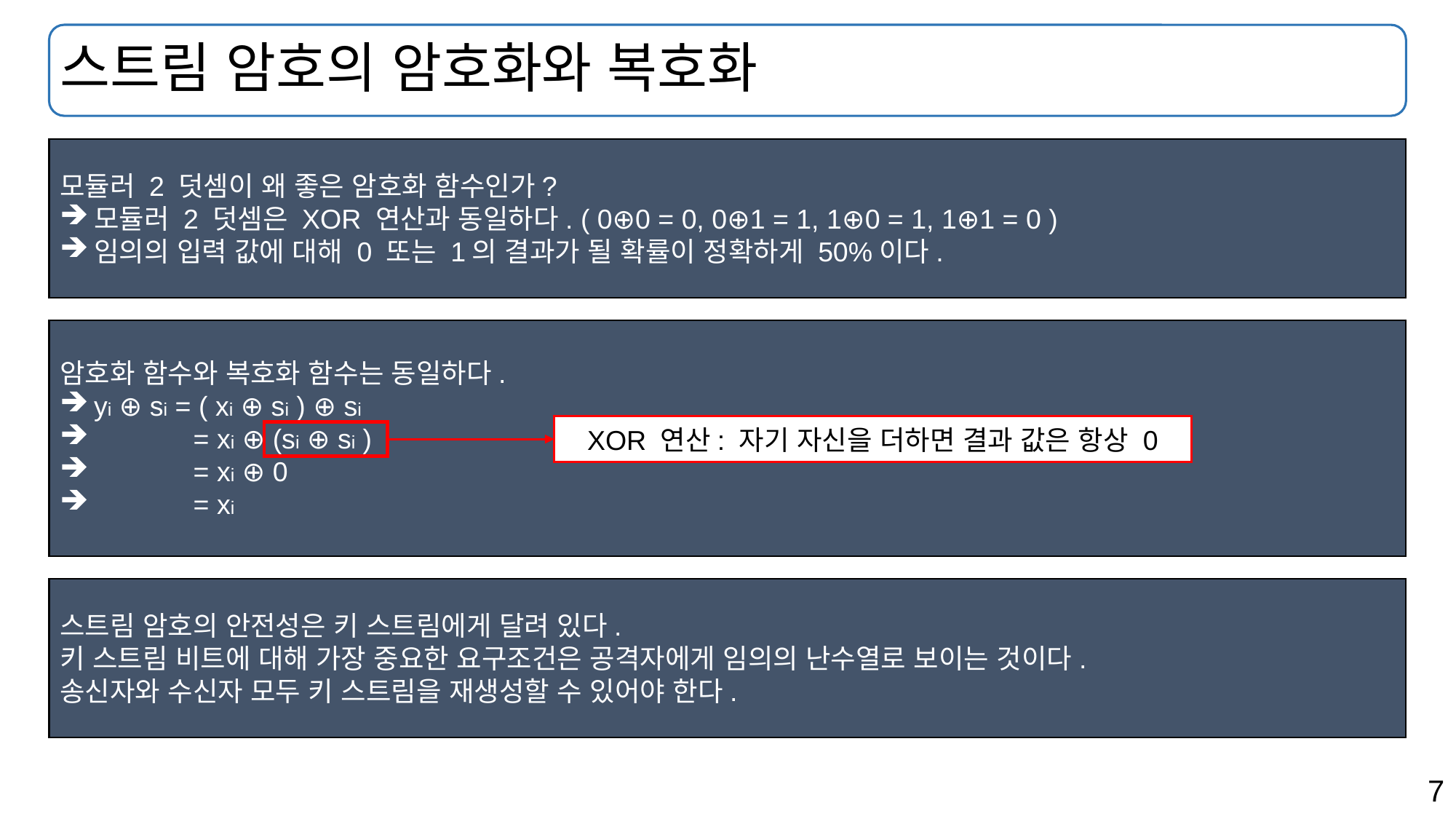

# 스트림 암호의 암호화와 복호화
모듈러 2 덧셈이 왜 좋은 암호화 함수인가?
모듈러 2 덧셈은 XOR 연산과 동일하다. ( 0⊕0 = 0, 0⊕1 = 1, 1⊕0 = 1, 1⊕1 = 0 )
임의의 입력 값에 대해 0 또는 1의 결과가 될 확률이 정확하게 50%이다.
암호화 함수와 복호화 함수는 동일하다.
yi ⊕ si = ( xi ⊕ si ) ⊕ si
             = xi ⊕ (si ⊕ si )
             = xi ⊕ 0
             = xi
XOR 연산: 자기 자신을 더하면 결과 값은 항상 0

스트림 암호의 안전성은 키 스트림에게 달려 있다.
키 스트림 비트에 대해 가장 중요한 요구조건은 공격자에게 임의의 난수열로 보이는 것이다.
송신자와 수신자 모두 키 스트림을 재생성할 수 있어야 한다.